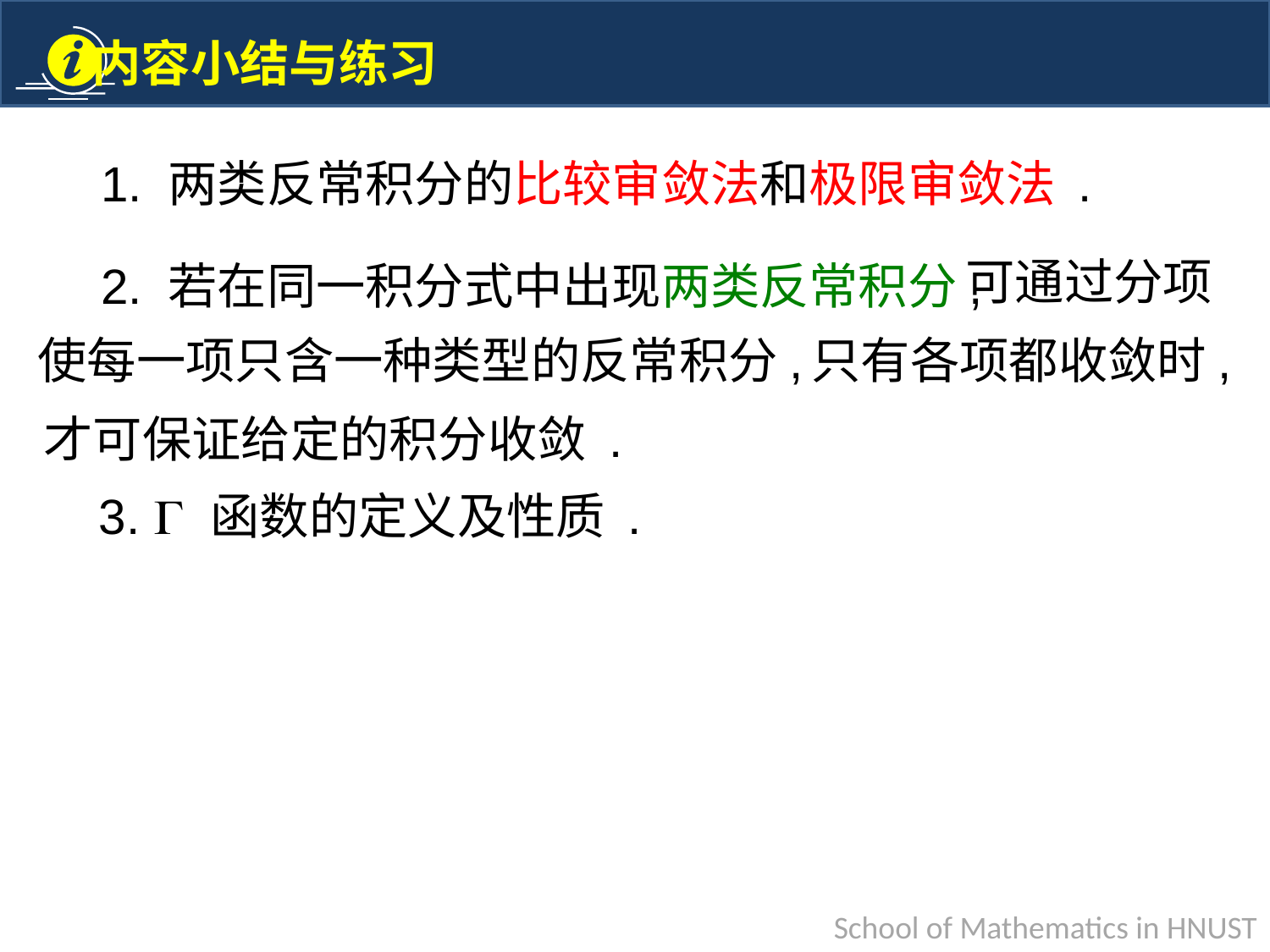

1. 两类反常积分的比较审敛法和极限审敛法 .
可通过分项
 2. 若在同一积分式中出现两类反常积分,
使每一项只含一种类型的反常积分,
只有各项都收敛时,
才可保证给定的积分收敛 .
3. Γ 函数的定义及性质 .